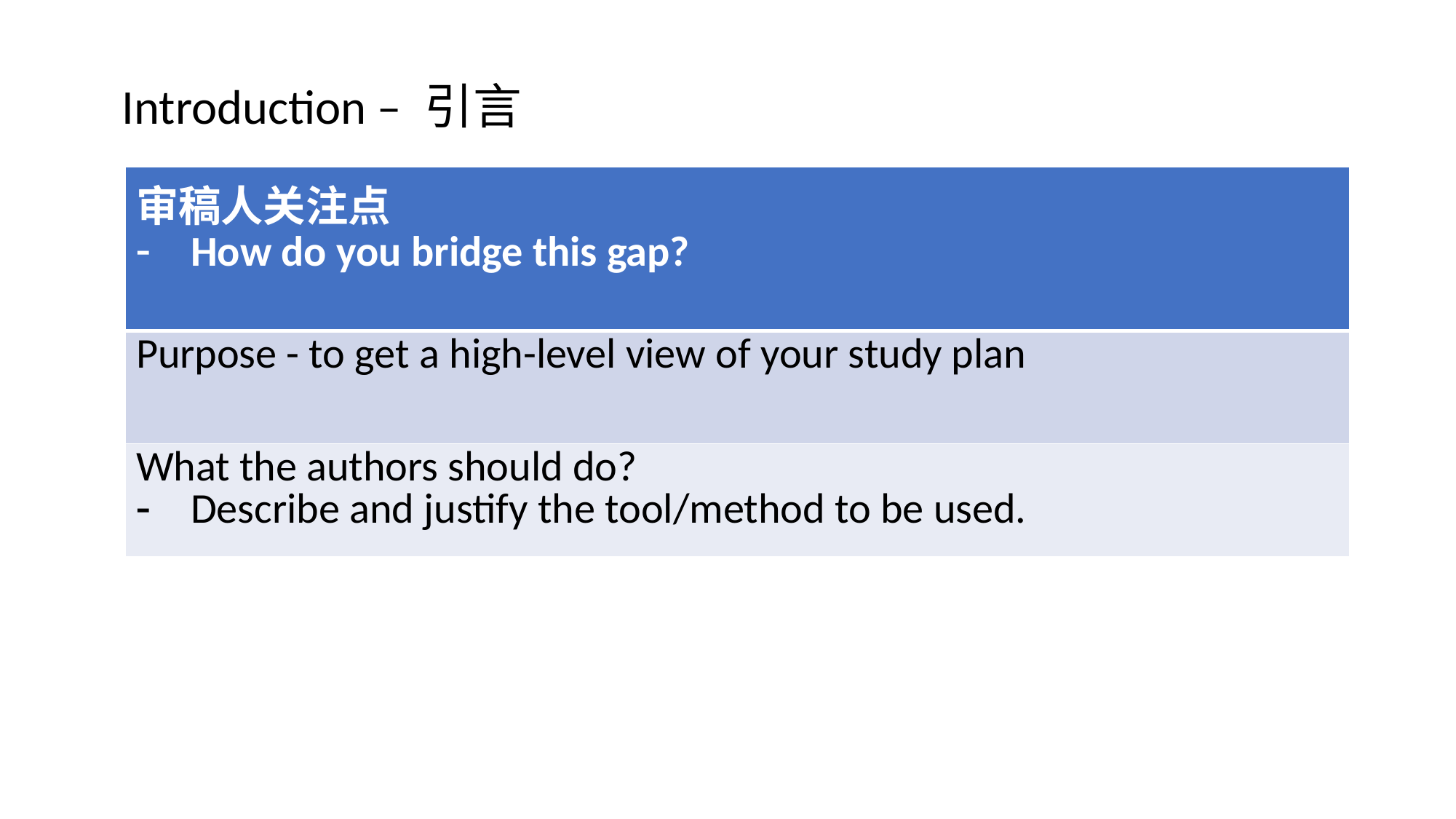

Introduction – 引言
| 审稿人关注点 How do you bridge this gap? |
| --- |
| Purpose - to get a high-level view of your study plan |
| What the authors should do? Describe and justify the tool/method to be used. |